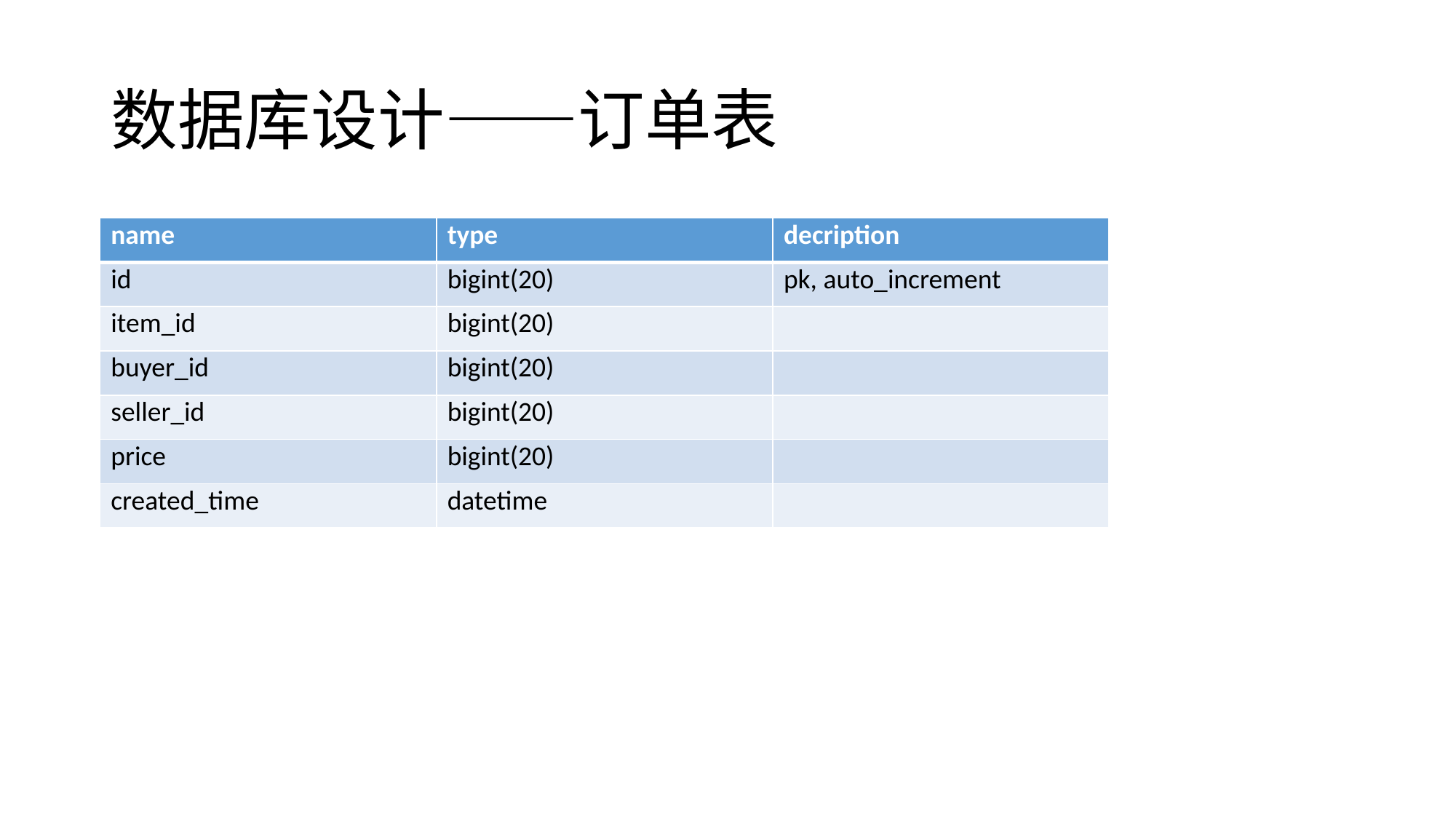

# 数据库设计——订单表
| name | type | decription |
| --- | --- | --- |
| id | bigint(20) | pk, auto\_increment |
| item\_id | bigint(20) |  |
| buyer\_id | bigint(20) |  |
| seller\_id | bigint(20) |  |
| price | bigint(20) |  |
| created\_time | datetime |  |